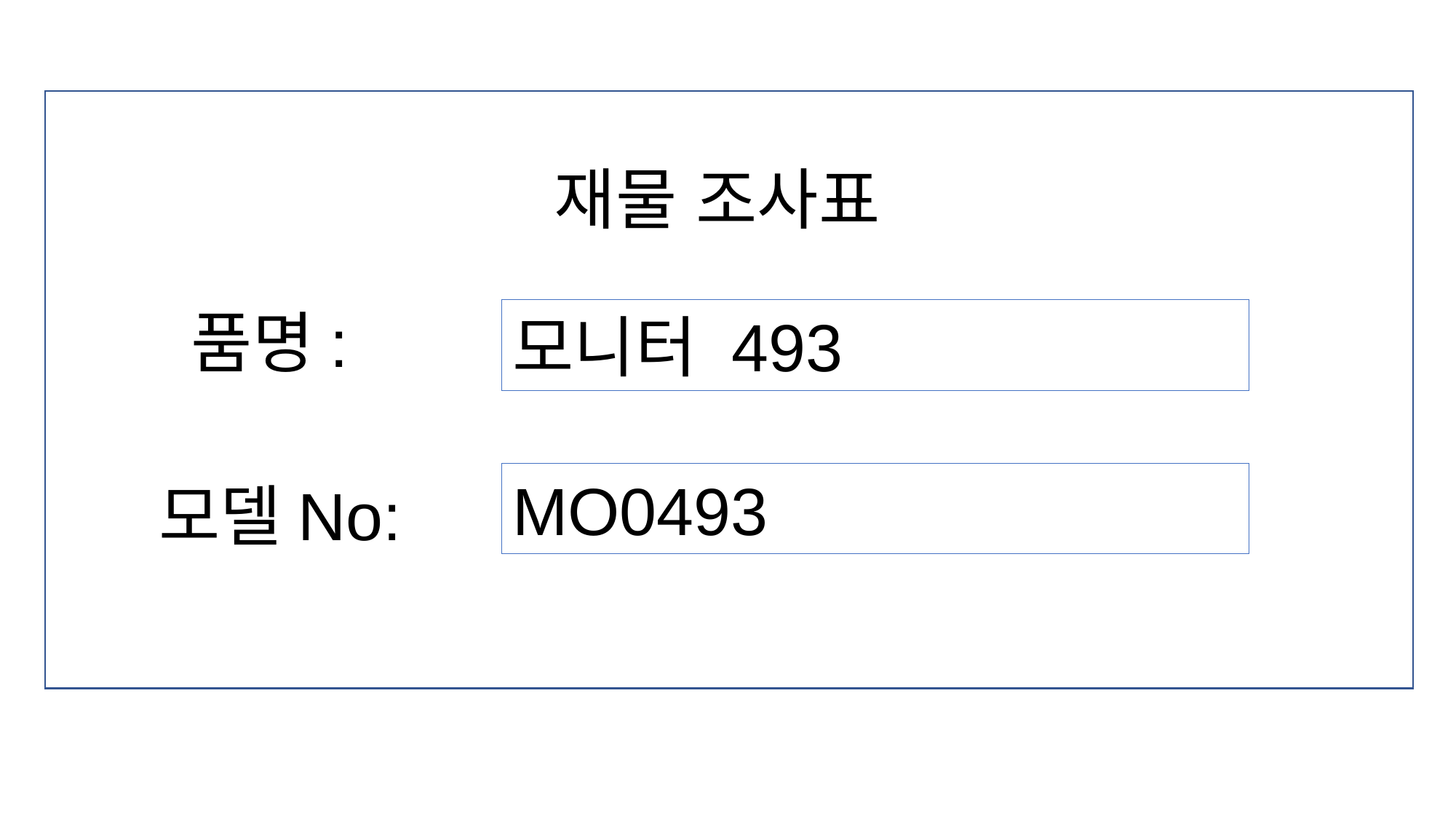

재물 조사표
품명:
모니터 493
MO0493
모델No: